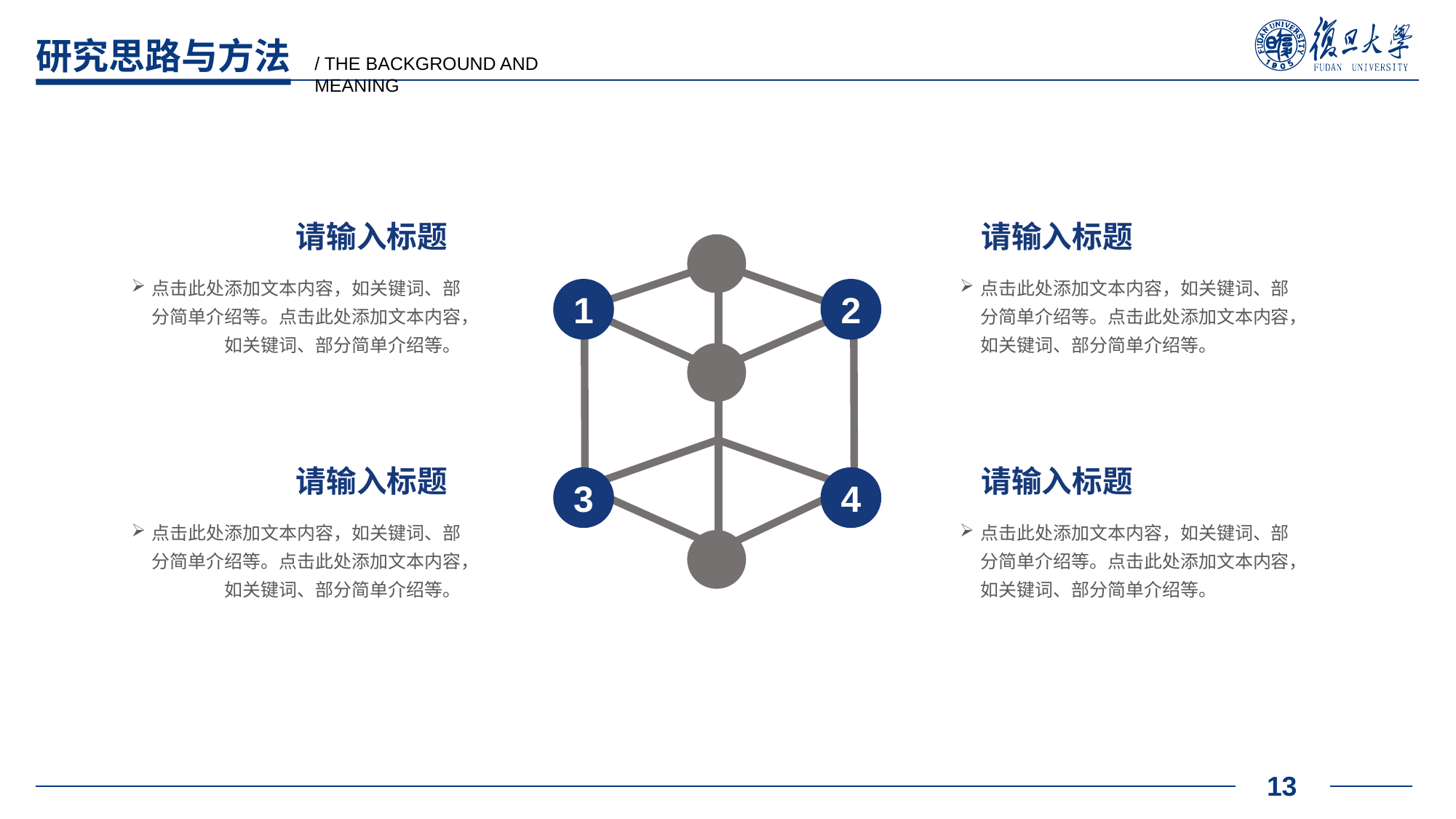

研究思路与方法
/ THE BACKGROUND AND MEANING

请输入标题
点击此处添加文本内容，如关键词、部分简单介绍等。点击此处添加文本内容，如关键词、部分简单介绍等。
请输入标题
点击此处添加文本内容，如关键词、部分简单介绍等。点击此处添加文本内容，如关键词、部分简单介绍等。

1
2

3
4

请输入标题
点击此处添加文本内容，如关键词、部分简单介绍等。点击此处添加文本内容，如关键词、部分简单介绍等。
请输入标题
点击此处添加文本内容，如关键词、部分简单介绍等。点击此处添加文本内容，如关键词、部分简单介绍等。
13